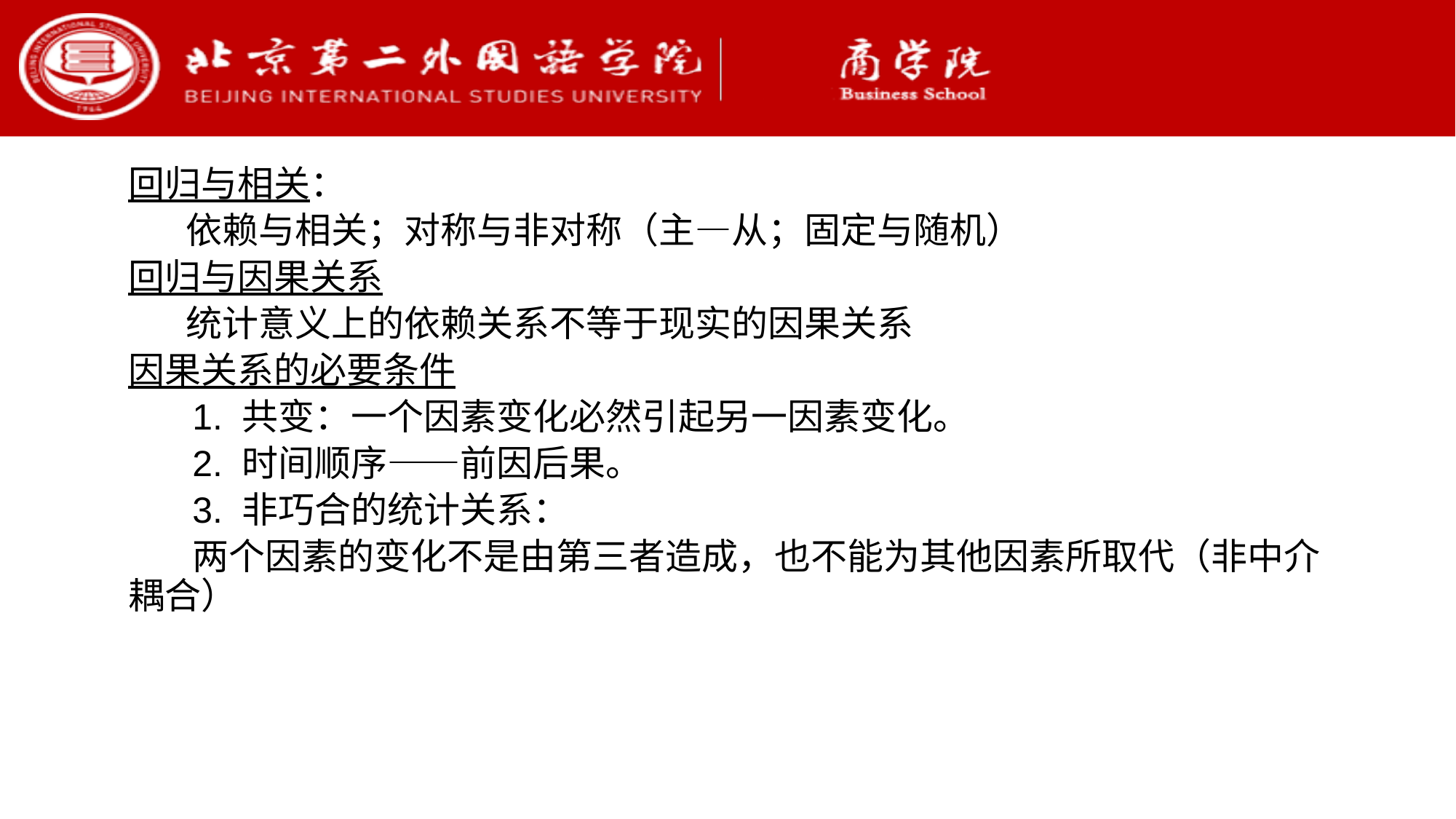

回归与相关：
      依赖与相关；对称与非对称（主—从；固定与随机）
回归与因果关系
      统计意义上的依赖关系不等于现实的因果关系
因果关系的必要条件
1. 共变：一个因素变化必然引起另一因素变化。
2. 时间顺序——前因后果。
3. 非巧合的统计关系：
两个因素的变化不是由第三者造成，也不能为其他因素所取代（非中介耦合）